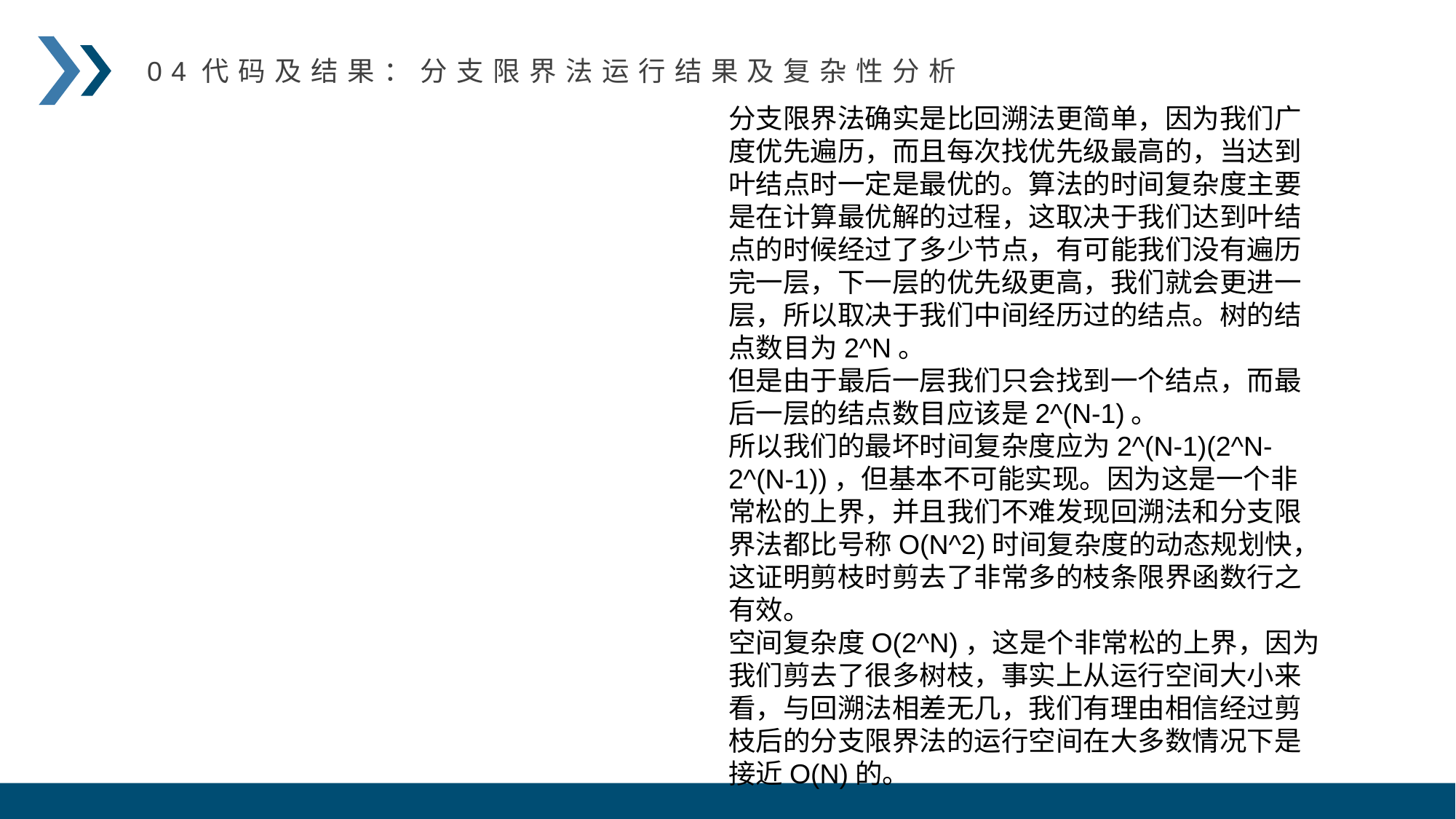

04代码及结果：分支限界法运行结果及复杂性分析

分支限界法确实是比回溯法更简单，因为我们广度优先遍历，而且每次找优先级最高的，当达到叶结点时一定是最优的。算法的时间复杂度主要是在计算最优解的过程，这取决于我们达到叶结点的时候经过了多少节点，有可能我们没有遍历完一层，下一层的优先级更高，我们就会更进一层，所以取决于我们中间经历过的结点。树的结点数目为2^N。
但是由于最后一层我们只会找到一个结点，而最后一层的结点数目应该是2^(N-1)。
所以我们的最坏时间复杂度应为2^(N-1)(2^N-2^(N-1))，但基本不可能实现。因为这是一个非常松的上界，并且我们不难发现回溯法和分支限界法都比号称O(N^2)时间复杂度的动态规划快，这证明剪枝时剪去了非常多的枝条限界函数行之有效。
空间复杂度O(2^N)，这是个非常松的上界，因为我们剪去了很多树枝，事实上从运行空间大小来看，与回溯法相差无几，我们有理由相信经过剪枝后的分支限界法的运行空间在大多数情况下是接近O(N)的。